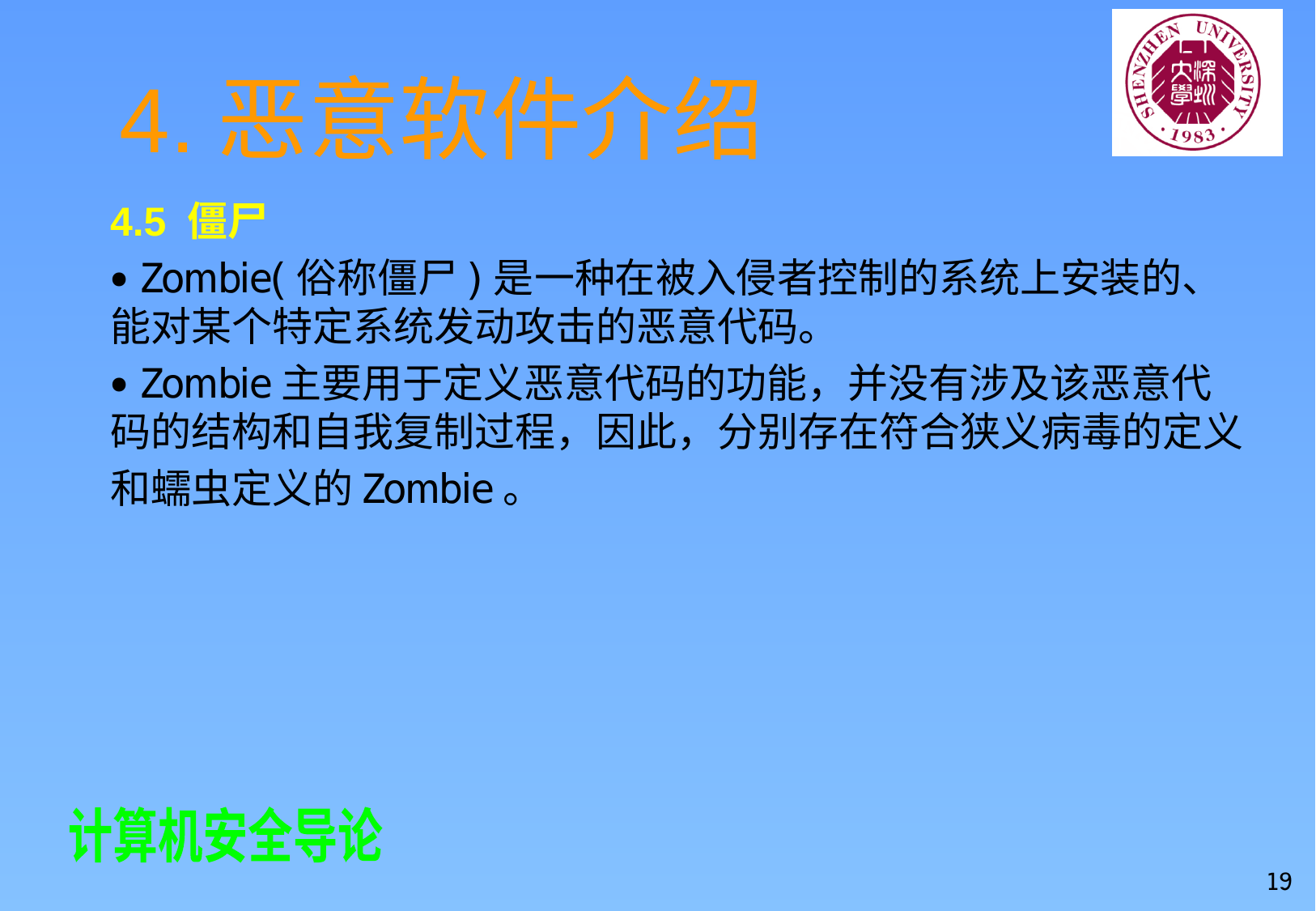

# 4.恶意软件介绍
4.5 僵尸
• Zombie(俗称僵尸)是一种在被入侵者控制的系统上安装的、能对某个特定系统发动攻击的恶意代码。
• Zombie主要用于定义恶意代码的功能，并没有涉及该恶意代码的结构和自我复制过程，因此，分别存在符合狭义病毒的定义
和蠕虫定义的Zombie。
19